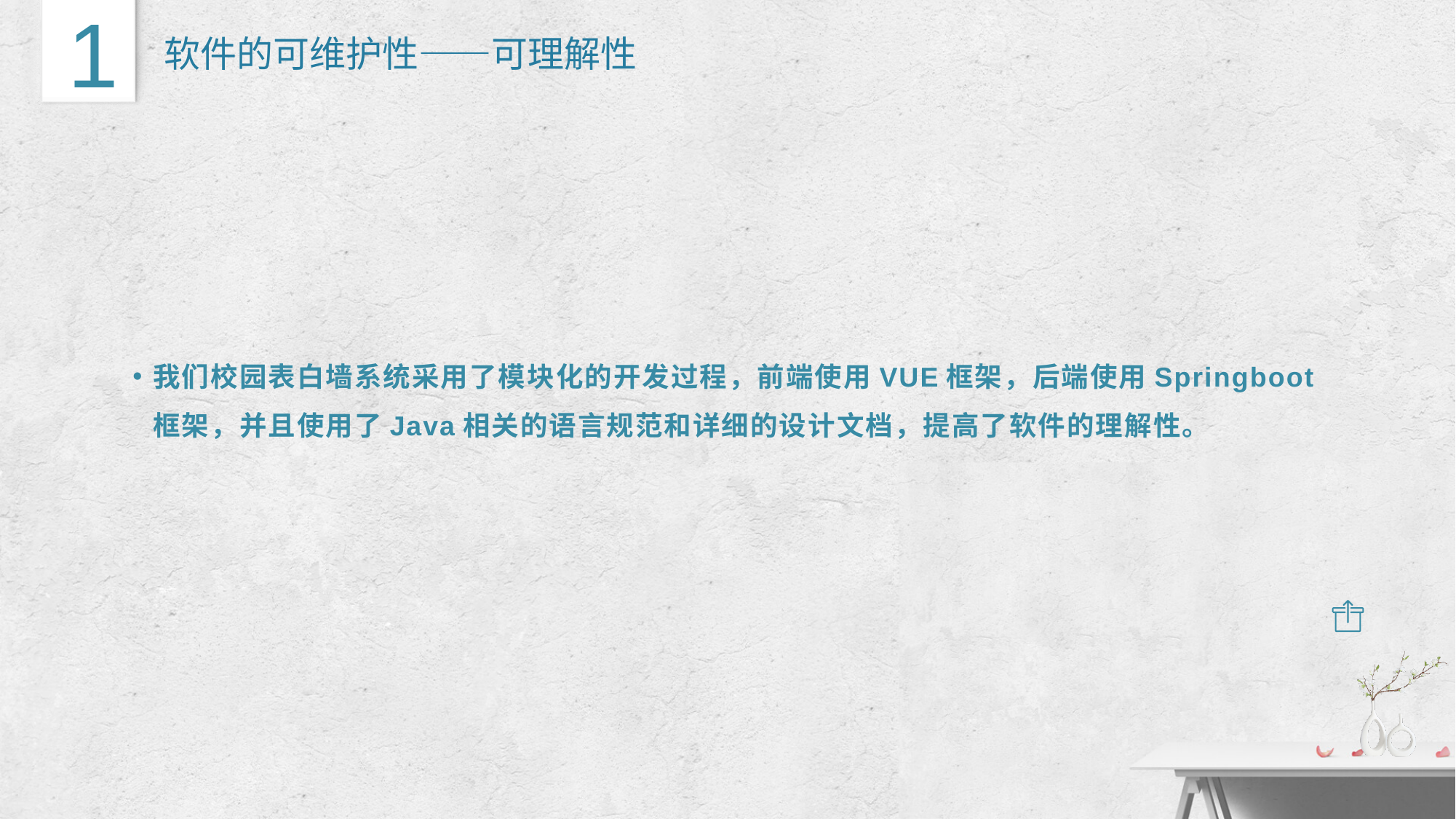

1
软件的可维护性——可理解性
我们校园表白墙系统采用了模块化的开发过程，前端使用VUE框架，后端使用Springboot框架，并且使用了Java相关的语言规范和详细的设计文档，提高了软件的理解性。